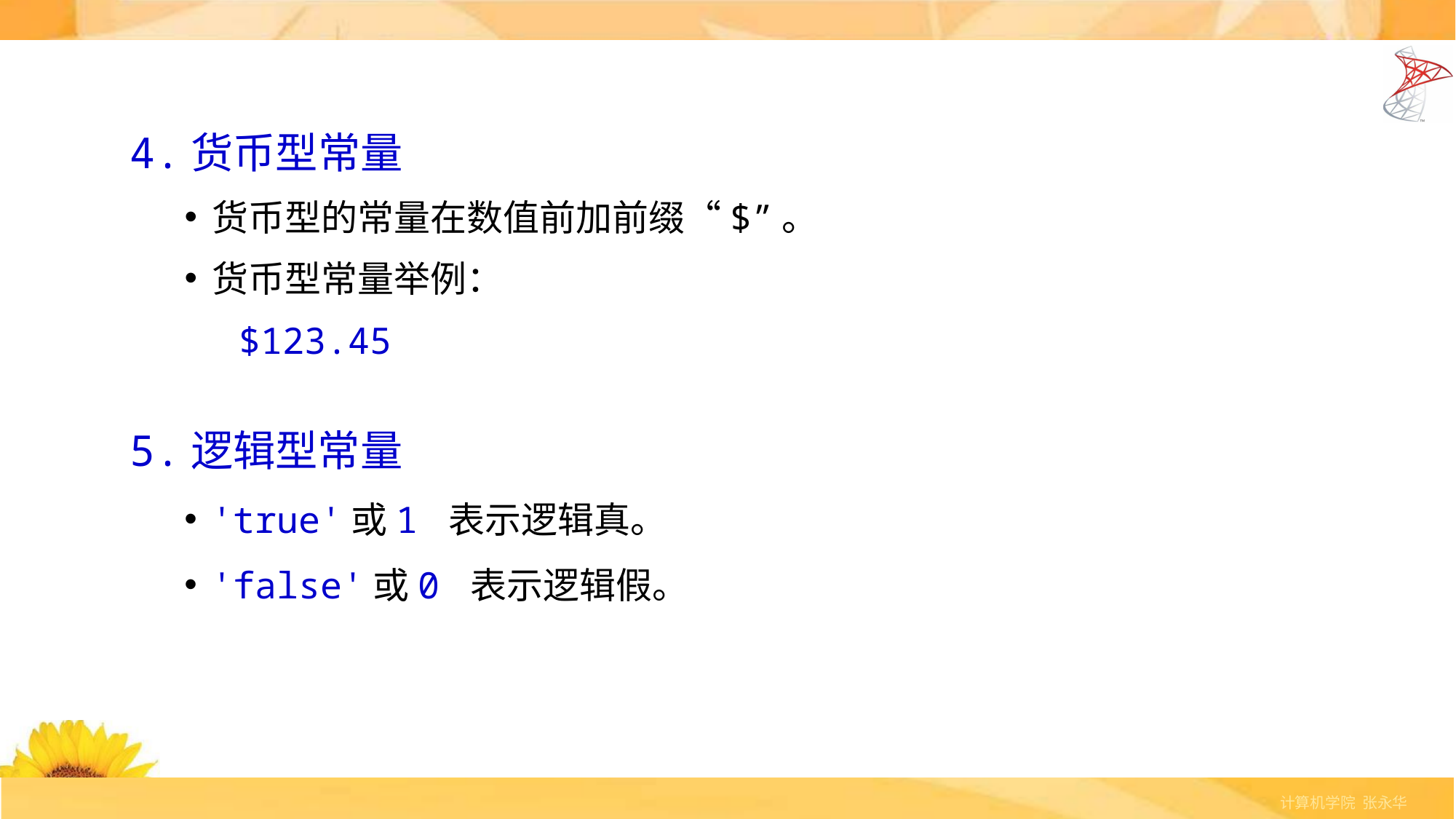

4.货币型常量
货币型的常量在数值前加前缀“$”。
货币型常量举例：
$123.45
5.逻辑型常量
'true'或1 表示逻辑真。
'false'或0 表示逻辑假。